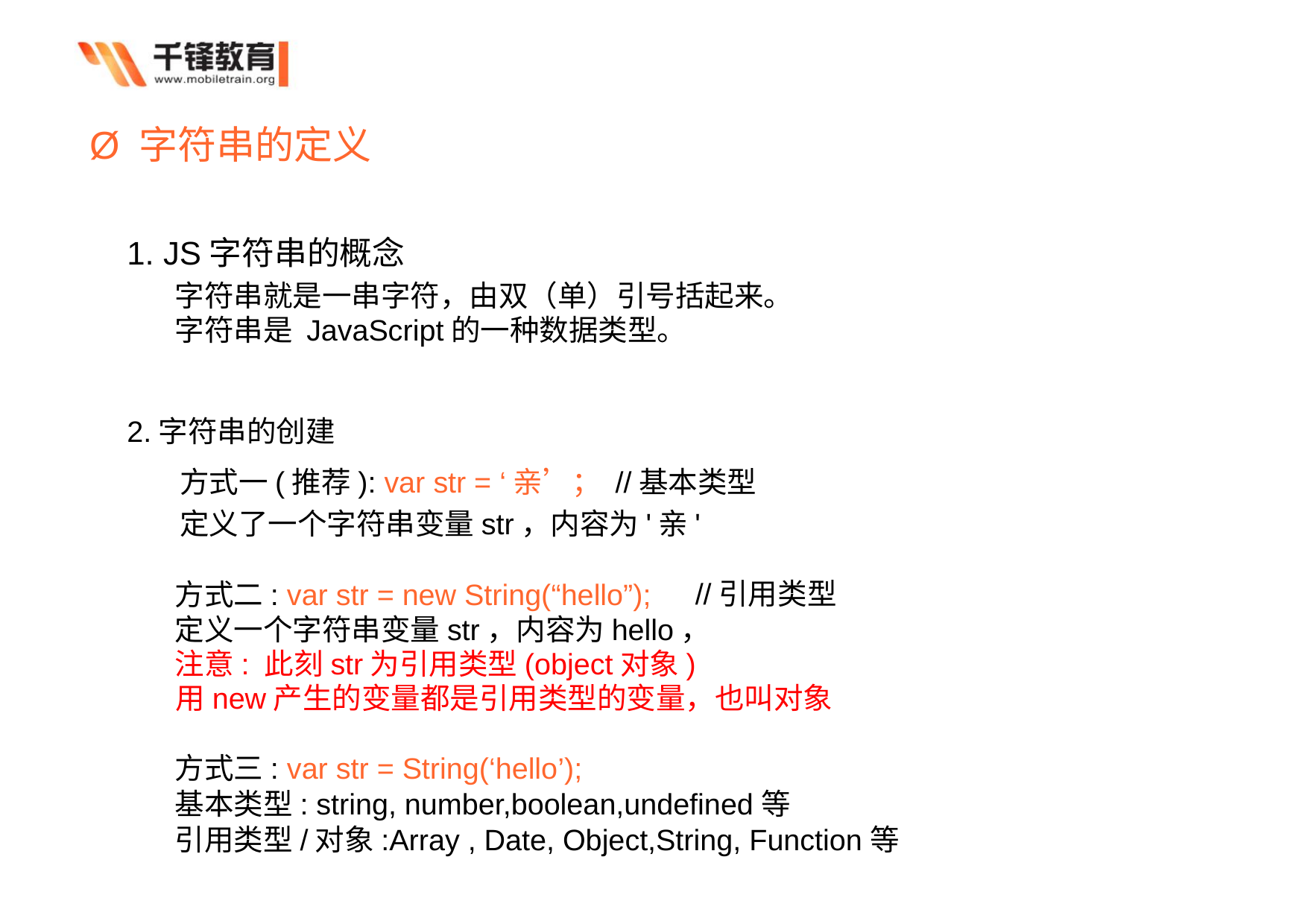

Ø 字符串的定义
1. JS字符串的概念
字符串就是一串字符，由双（单）引号括起来。
字符串是 JavaScript的一种数据类型。
2.字符串的创建
方式一(推荐): var str = ‘亲’； //基本类型
定义了一个字符串变量str，内容为'亲'
//引用类型
方式二: var str = new String(“hello”);
定义一个字符串变量str，内容为hello，
注意: 此刻str为引用类型(object对象)
用new产生的变量都是引用类型的变量，也叫对象
方式三: var str = String(‘hello’);
基本类型: string, number,boolean,undefined等
引用类型/对象:Array , Date, Object,String, Function等